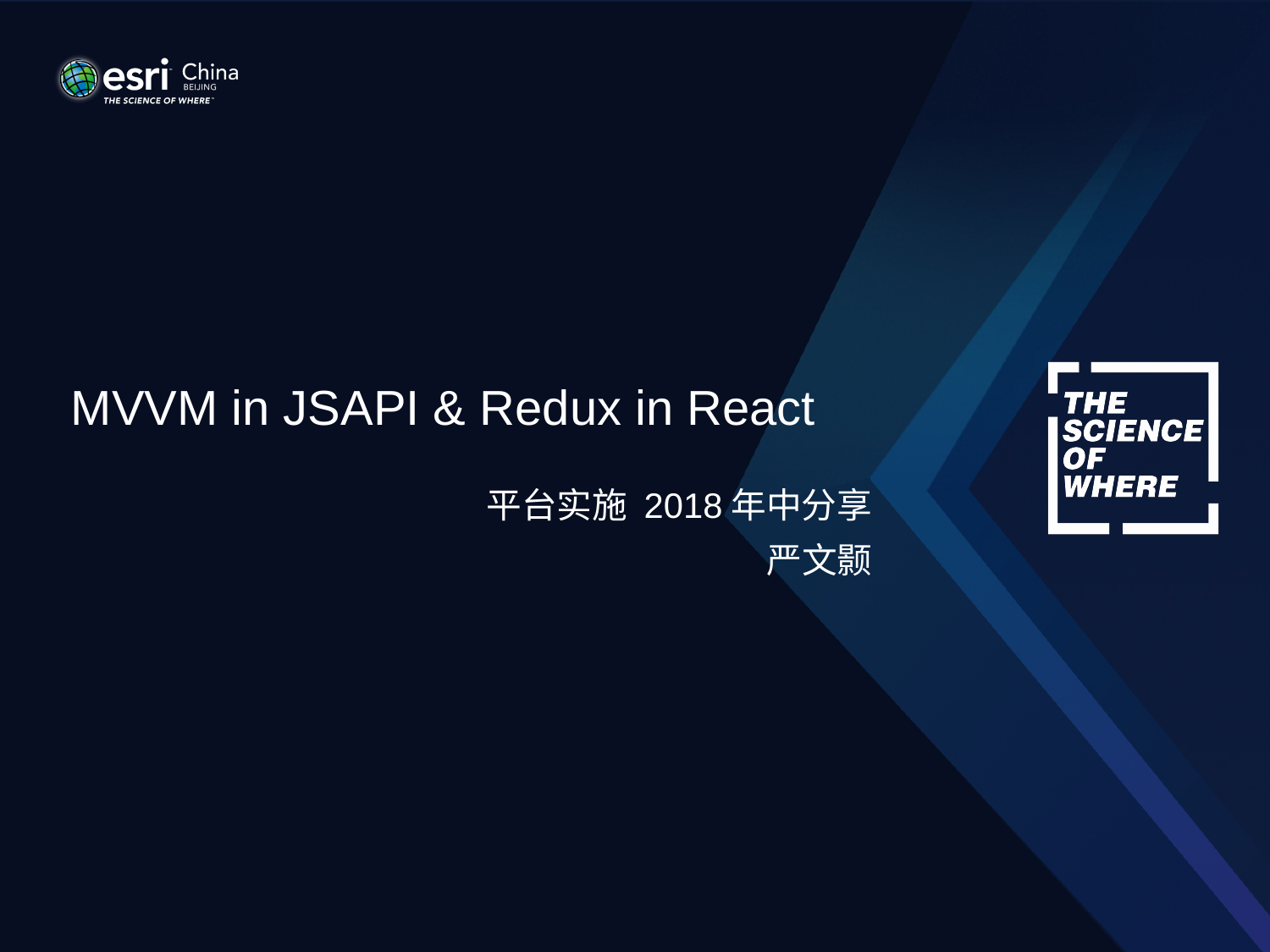

# MVVM in JSAPI & Redux in React
平台实施 2018年中分享
严文颢